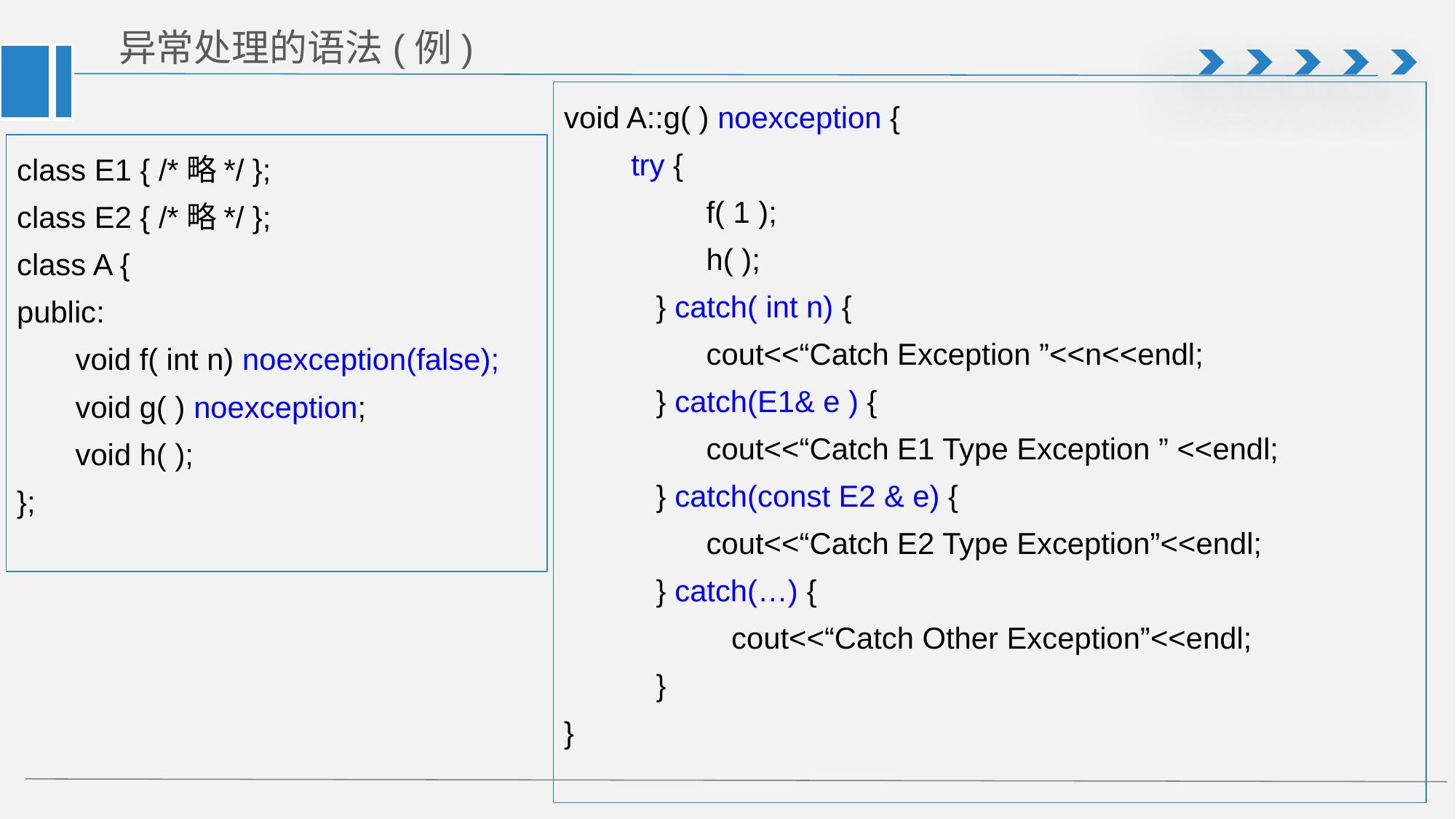

# 异常处理的语法(例)
void A::g( ) noexception {
        try {
                 f( 1 );
                 h( );
           } catch( int n) {
                 cout<<“Catch Exception ”<<n<<endl;
           } catch(E1& e ) {
                 cout<<“Catch E1 Type Exception ” <<endl;
           } catch(const E2 & e) {
                 cout<<“Catch E2 Type Exception”<<endl;
           } catch(…) {
                    cout<<“Catch Other Exception”<<endl;
           }
}

class E1 { /*略*/ };
class E2 { /*略*/ };
class A {
public:
       void f( int n) noexception(false);
       void g( ) noexception;
       void h( );
};